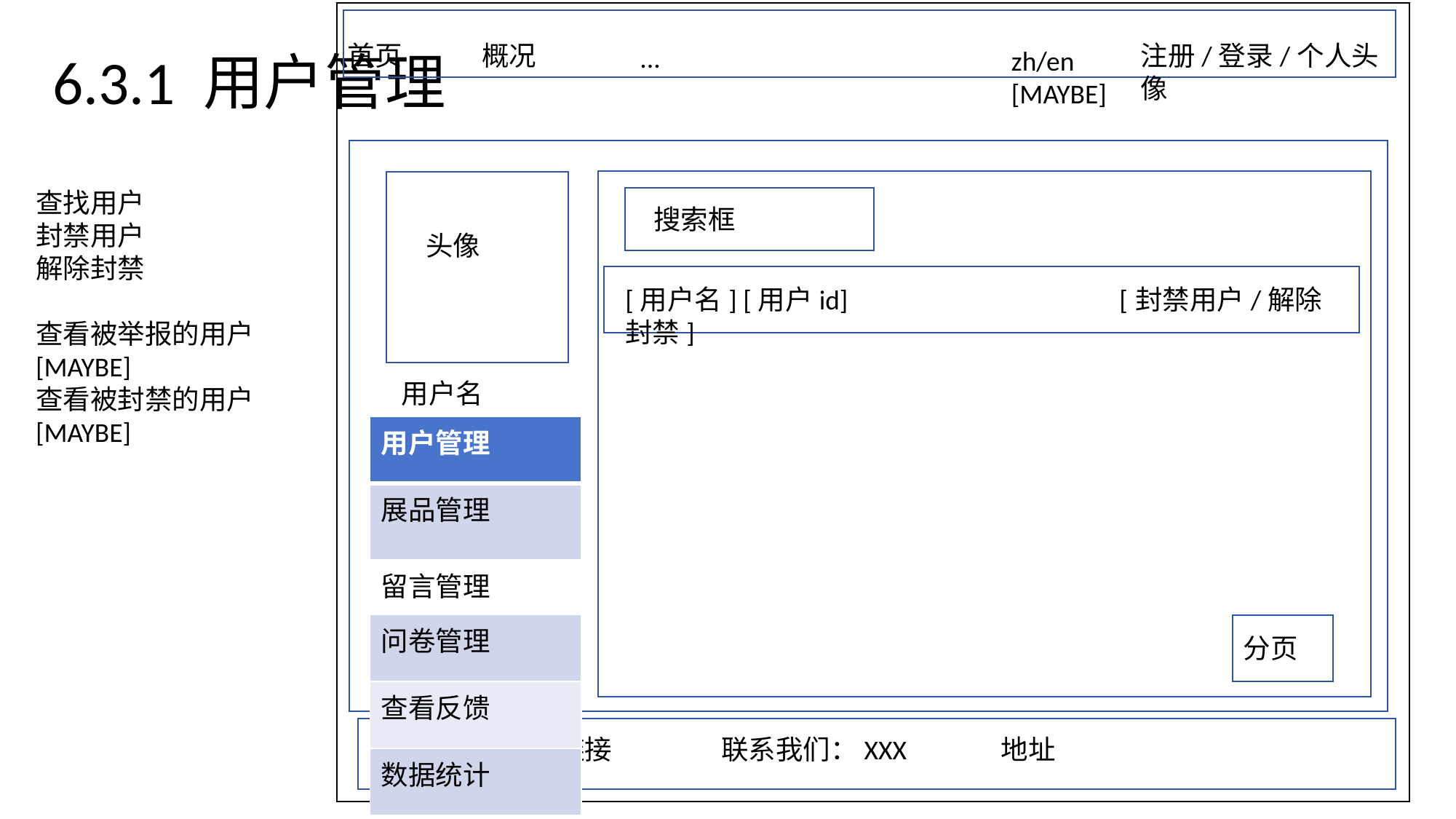

首页
概况
注册/登录/个人头像
...
6.3.1 用户管理
zh/en
[MAYBE]

查找用户
封禁用户
解除封禁

查看被举报的用户[MAYBE]
查看被封禁的用户[MAYBE]

搜索框

[用户名] [用户id]                                            [封禁用户/解除封禁]

分页
头像
用户名
| 用户管理 |
| --- |
| 展品管理 |
| 留言管理 |
| 问卷管理 |
| 查看反馈 |
| 数据统计 |

备案号	友情链接	联系我们：XXX
地址